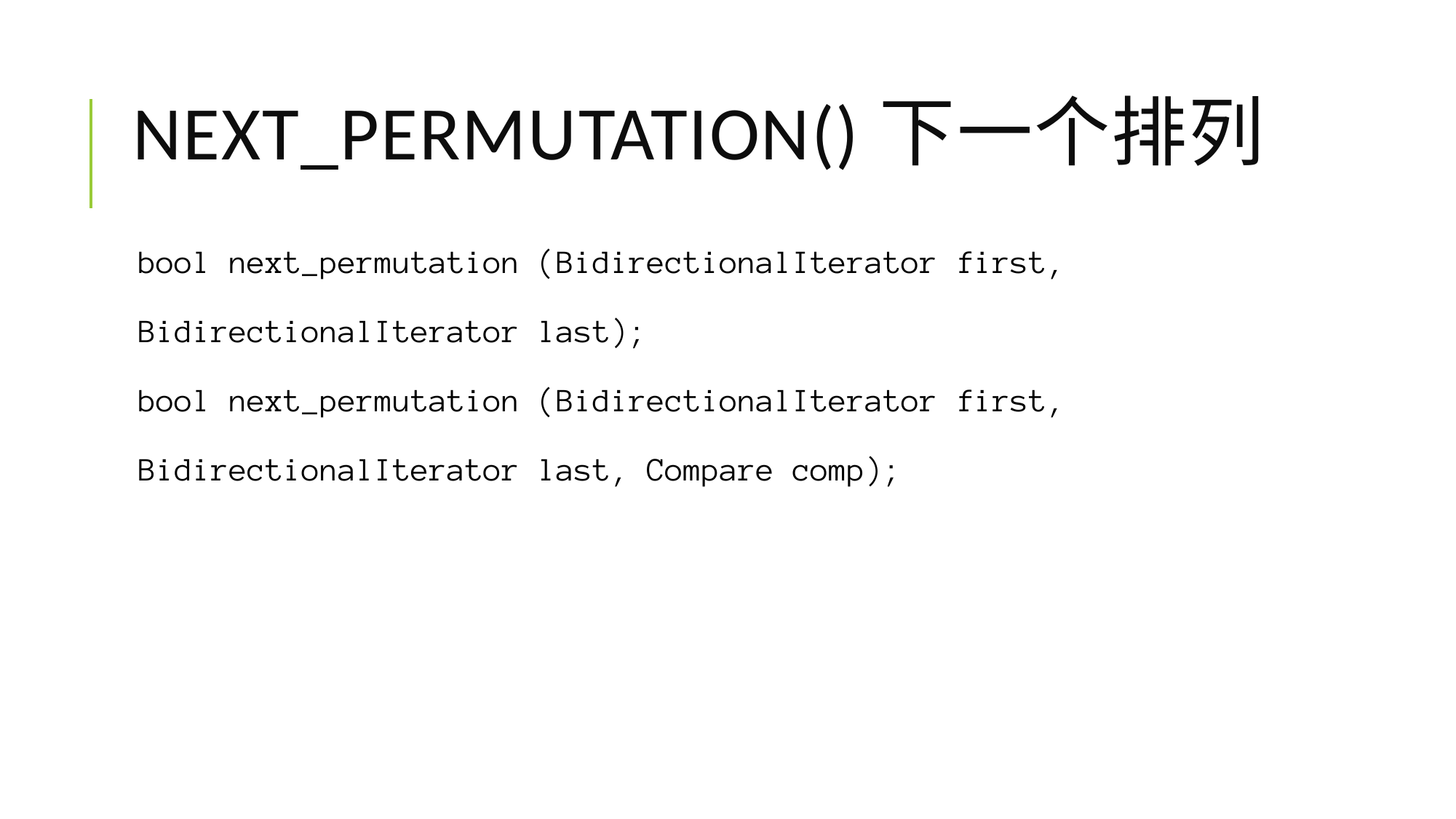

# next_permutation()下一个排列
bool next_permutation (BidirectionalIterator first,
BidirectionalIterator last);
bool next_permutation (BidirectionalIterator first,
BidirectionalIterator last, Compare comp);